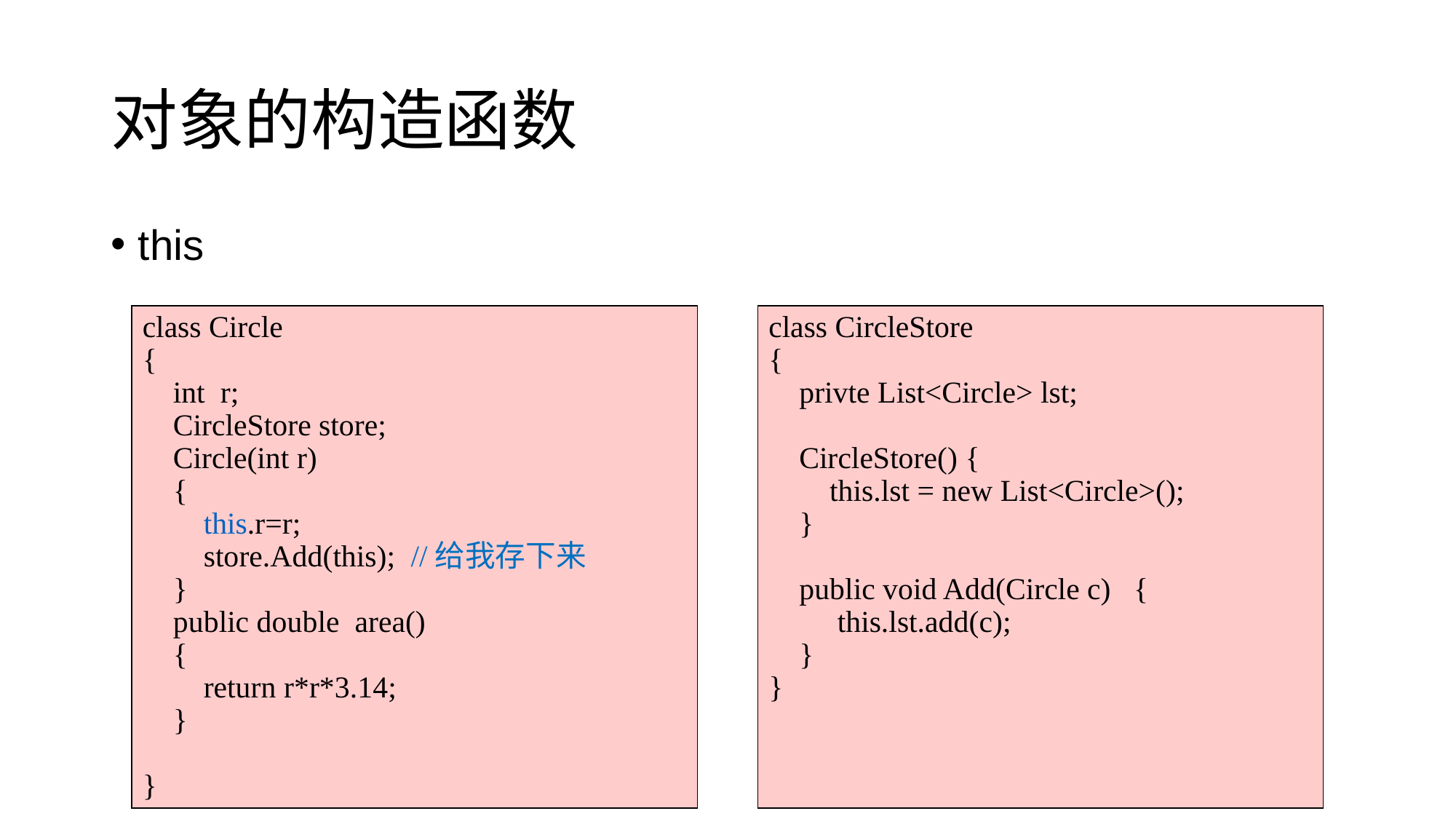

# 对象的构造函数
this

class CircleStore
{
    privte List<Circle> lst;

    CircleStore() {
        this.lst = new List<Circle>();
    }

    public void Add(Circle c)   {
         this.lst.add(c);
    }
}

class Circle
{
    int  r;
    CircleStore store;
    Circle(int r)
    {
        this.r=r;
        store.Add(this);  //给我存下来
    }
    public double  area()
    {
        return r*r*3.14;
    }

}